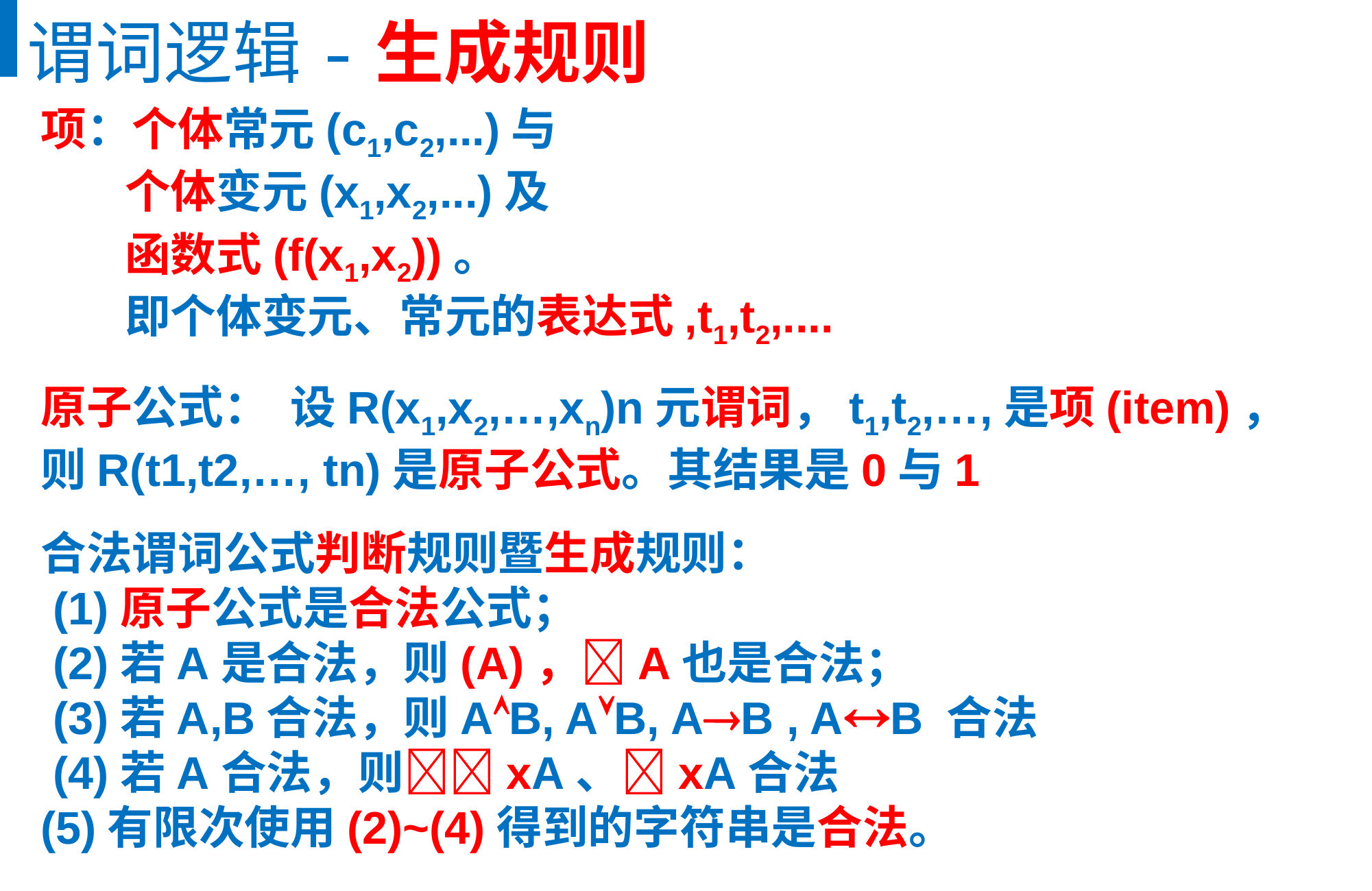

谓词逻辑-生成规则
项：个体常元(c1,c2,...)与
       个体变元(x1,x2,...)及
       函数式(f(x1,x2))。
       即个体变元、常元的表达式,t1,t2,....
原子公式：  设R(x1,x2,…,xn)n元谓词，t1,t2,…,是项(item)，则R(t1,t2,…, tn)是原子公式。其结果是0与1
合法谓词公式判断规则暨生成规则：
 (1)原子公式是合法公式；
 (2)若A是合法，则(A)，¬A也是合法；
 (3)若A,B合法，则A∧B, A∨B, A→B , A↔B 合法
 (4)若A合法，则 ∀xA、∃xA合法
(5)有限次使用(2)~(4)得到的字符串是合法。